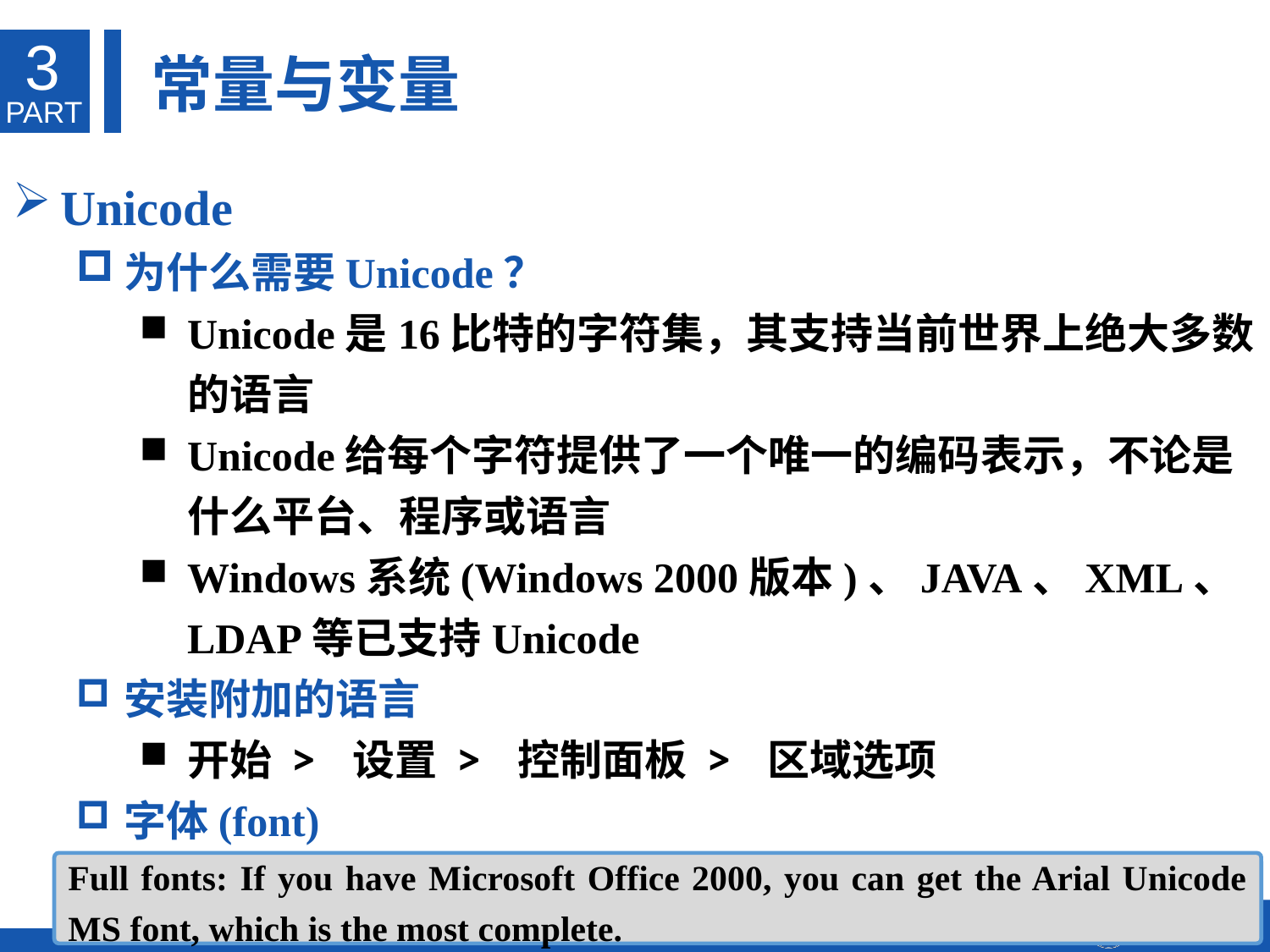

3
常量与变量
PART
Unicode
为什么需要Unicode？
Unicode是16比特的字符集，其支持当前世界上绝大多数的语言
Unicode给每个字符提供了一个唯一的编码表示，不论是什么平台、程序或语言
Windows系统(Windows 2000版本)、JAVA、XML、LDAP等已支持Unicode
安装附加的语言
开始 > 设置 > 控制面板 > 区域选项
字体(font)

Full fonts: If you have Microsoft Office 2000, you can get the Arial Unicode MS font, which is the most complete.